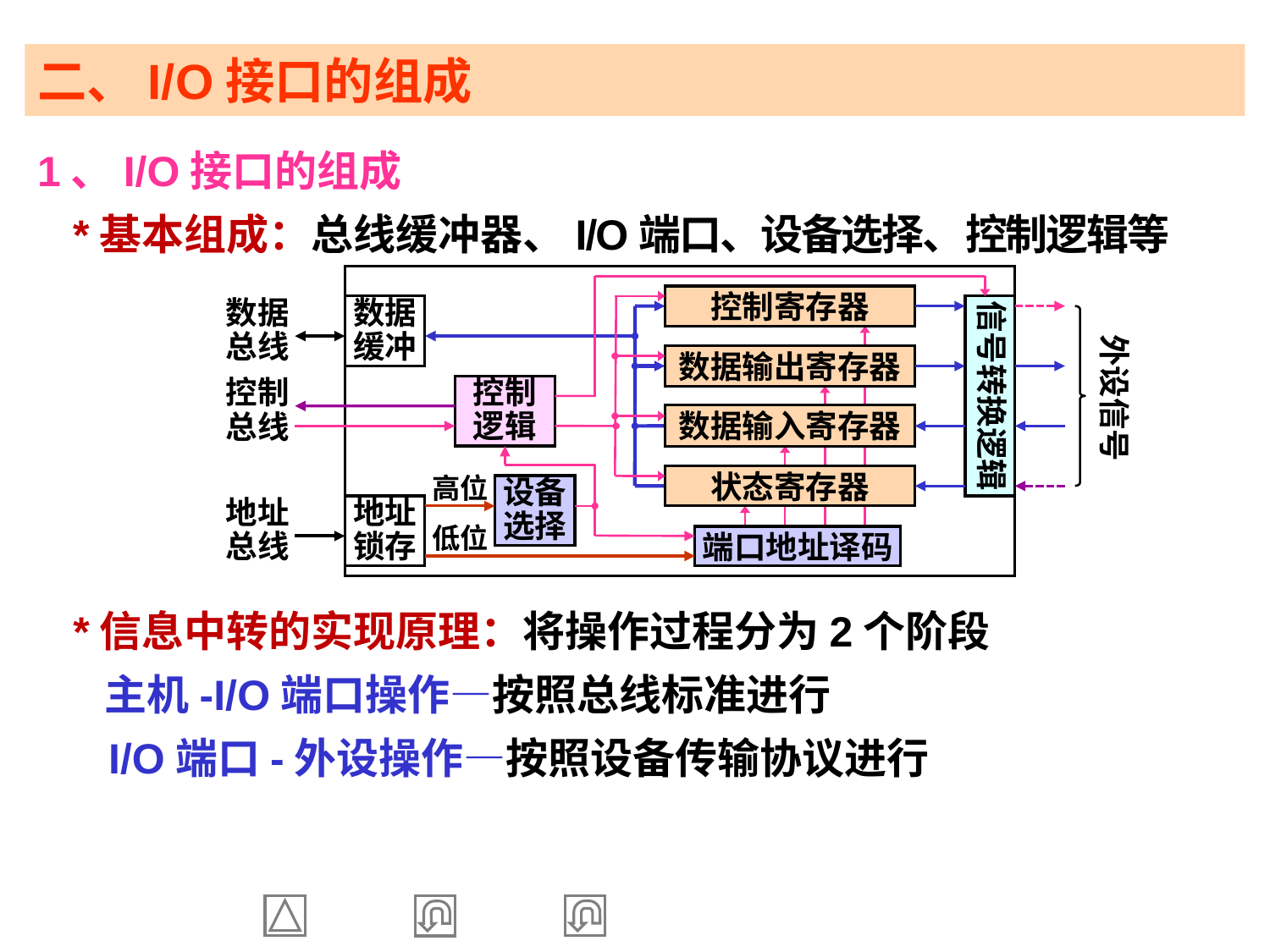

二、I/O接口的组成
1、I/O接口的组成
   *基本组成：总线缓冲器、I/O端口、设备选择、控制逻辑等

数据缓冲
数据总线

外设信号
控制总线
地址锁存
地址总线
信号转换逻辑
控制寄存器
数据输出寄存器
数据输入寄存器
状态寄存器
控制逻辑
设备选择
高位
低位
端口地址译码
   *信息中转的实现原理：将操作过程分为2个阶段
      主机-I/O端口操作—按照总线标准进行
      I/O端口-外设操作—按照设备传输协议进行

31